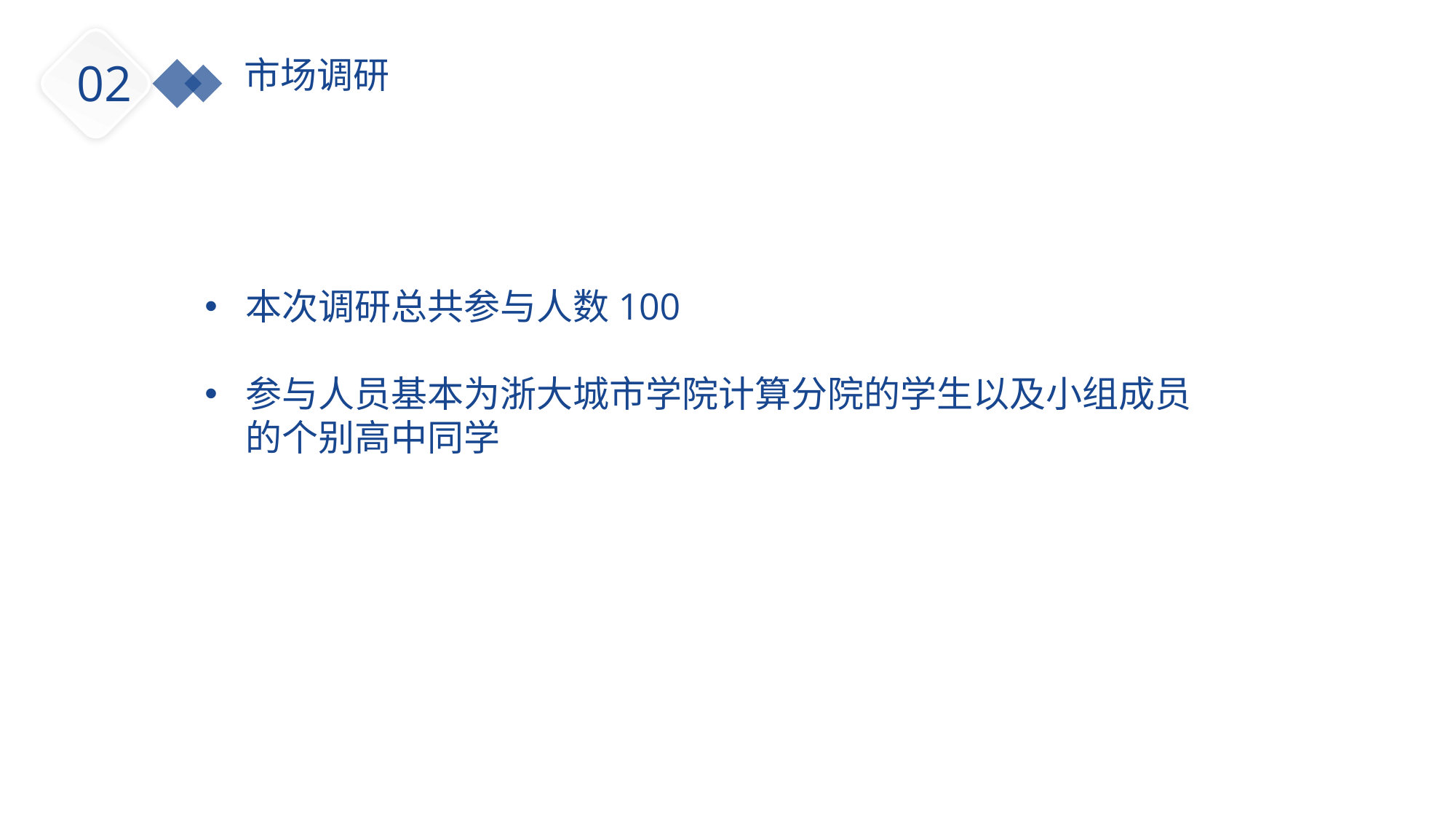

市场调研

02

本次调研总共参与人数100

参与人员基本为浙大城市学院计算分院的学生以及小组成员的个别高中同学